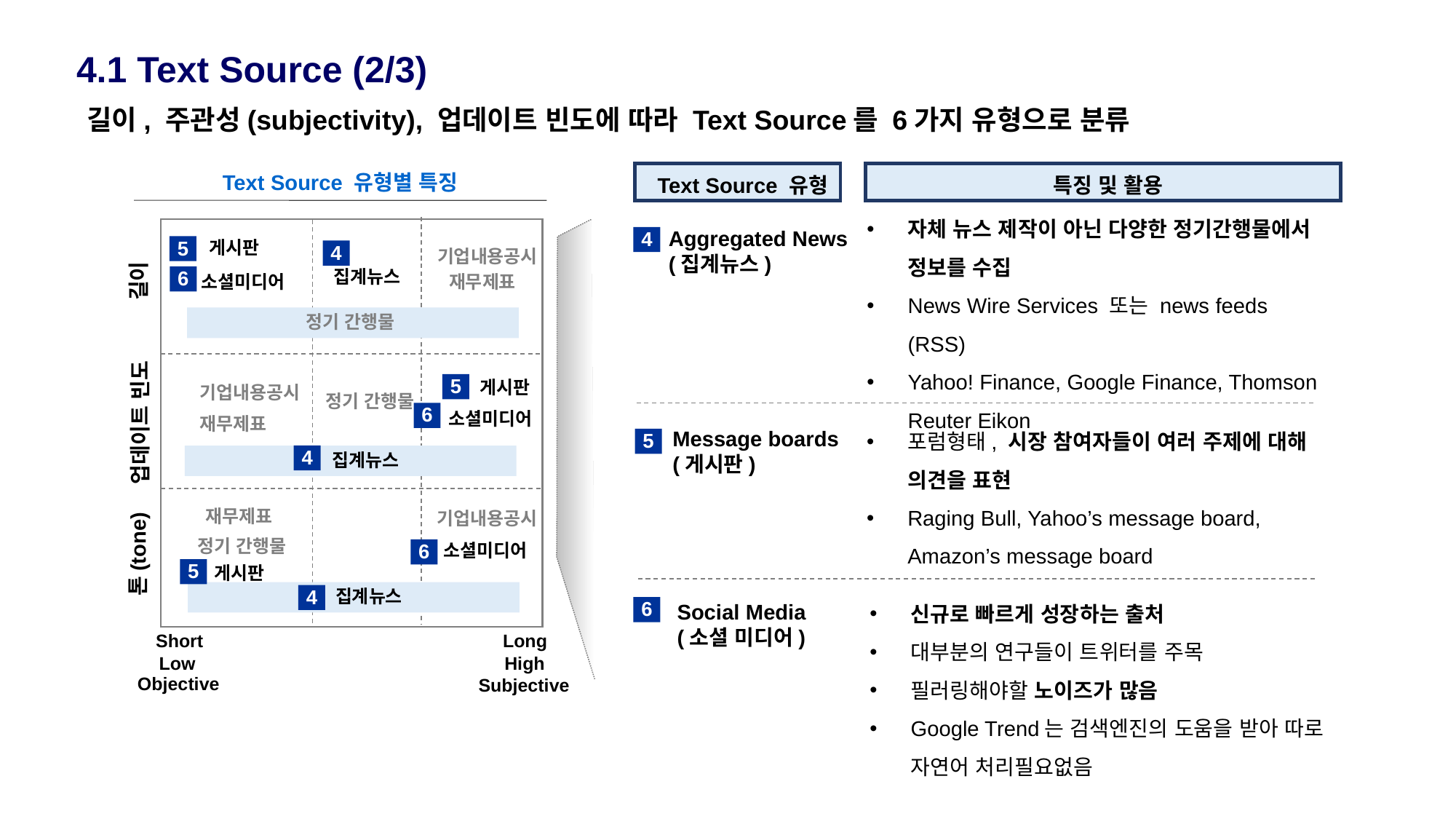

4.1 Text Source (2/3)
길이, 주관성(subjectivity), 업데이트 빈도에 따라 Text Source를 6가지 유형으로 분류
Text Source 유형
특징 및 활용
Text Source 유형별 특징
자체 뉴스 제작이 아닌 다양한 정기간행물에서 정보를 수집
News Wire Services 또는 news feeds (RSS)
Yahoo! Finance, Google Finance, Thomson Reuter Eikon

Aggregated News
(집계뉴스)
4
게시판
5
4
기업내용공시
길이
집계뉴스
6
재무제표
소셜미디어

정기 간행물
5
게시판
기업내용공시
정기 간행물
6
업데이트 빈도
소셜미디어
포럼형태, 시장 참여자들이 여러 주제에 대해 의견을 표현
Raging Bull, Yahoo’s message board, Amazon’s message board
재무제표
Message boards
(게시판)
5
4

집계뉴스
재무제표
기업내용공시
정기 간행물
톤(tone)
소셜미디어
6
5
게시판

신규로 빠르게 성장하는 출처
대부분의 연구들이 트위터를 주목
필러링해야할 노이즈가 많음
Google Trend는 검색엔진의 도움을 받아 따로 자연어 처리필요없음
4
집계뉴스
Social Media
(소셜 미디어)
6
Short
Long
High
Low
Objective
Subjective